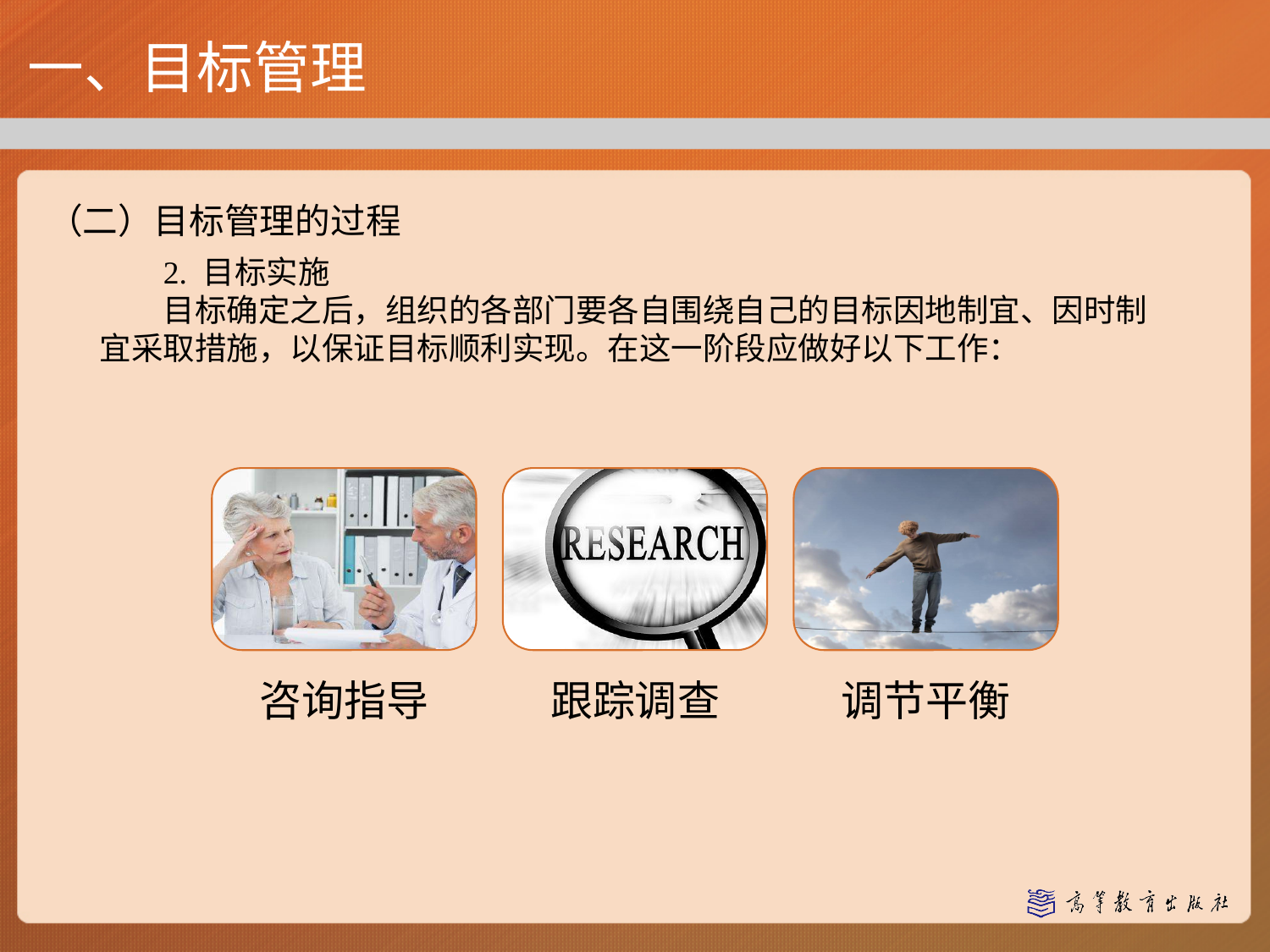

一、目标管理
（二）目标管理的过程
2. 目标实施
目标确定之后，组织的各部门要各自围绕自己的目标因地制宜、因时制宜采取措施，以保证目标顺利实现。在这一阶段应做好以下工作：
咨询指导
跟踪调查
调节平衡